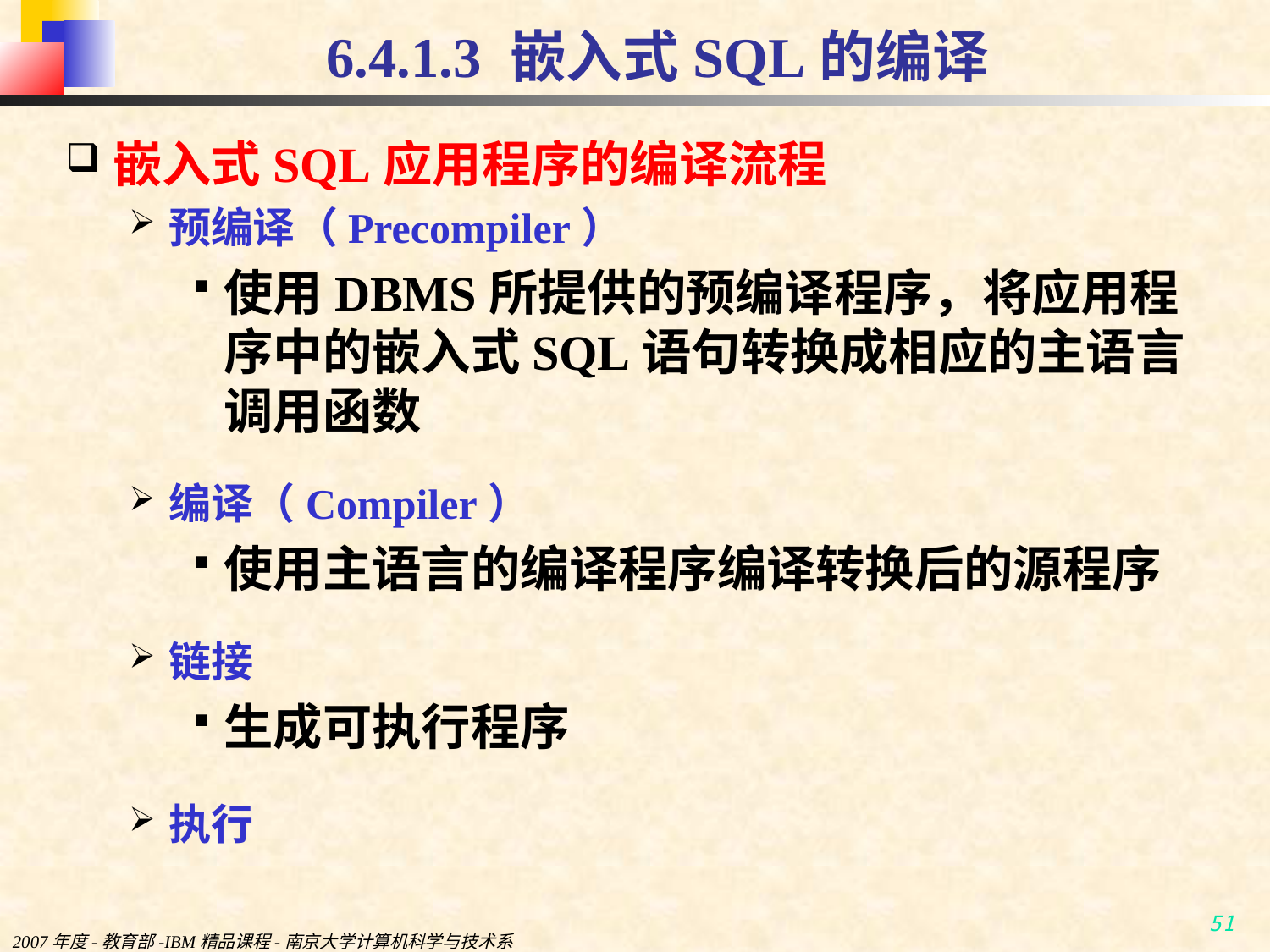

# 6.4.1.3 嵌入式SQL的编译
嵌入式SQL应用程序的编译流程
预编译（Precompiler）
使用DBMS所提供的预编译程序，将应用程序中的嵌入式SQL语句转换成相应的主语言调用函数

编译（Compiler）
使用主语言的编译程序编译转换后的源程序

链接
生成可执行程序

执行
51
2007年度-教育部-IBM精品课程-南京大学计算机科学与技术系